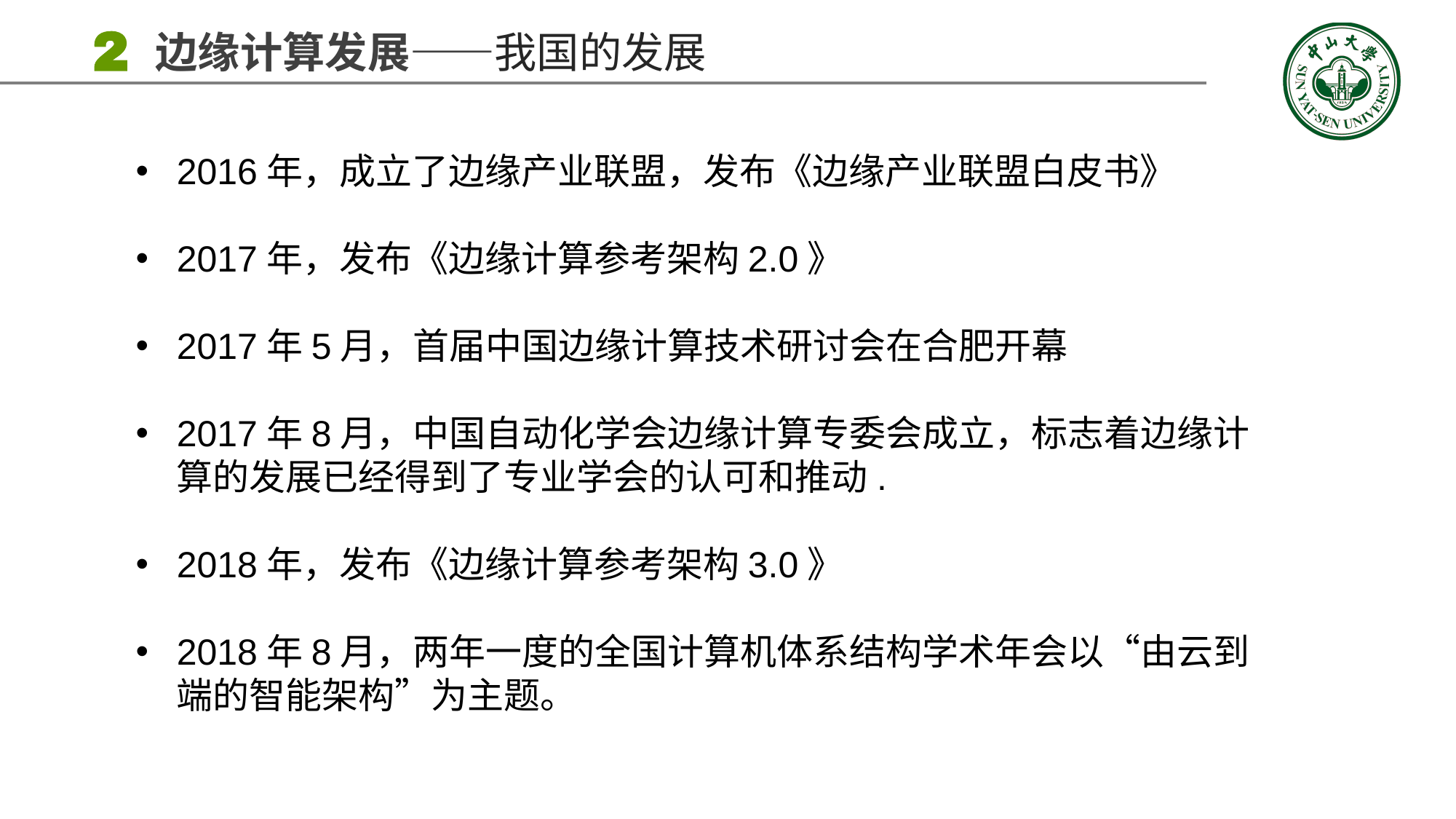

2
边缘计算发展——我国的发展

2016年，成立了边缘产业联盟，发布《边缘产业联盟白皮书》

2017年，发布《边缘计算参考架构2.0》

2017年5月，首届中国边缘计算技术研讨会在合肥开幕

2017年8月，中国自动化学会边缘计算专委会成立，标志着边缘计算的发展已经得到了专业学会的认可和推动.

2018年，发布《边缘计算参考架构3.0》

2018年8月，两年一度的全国计算机体系结构学术年会以“由云到端的智能架构”为主题。